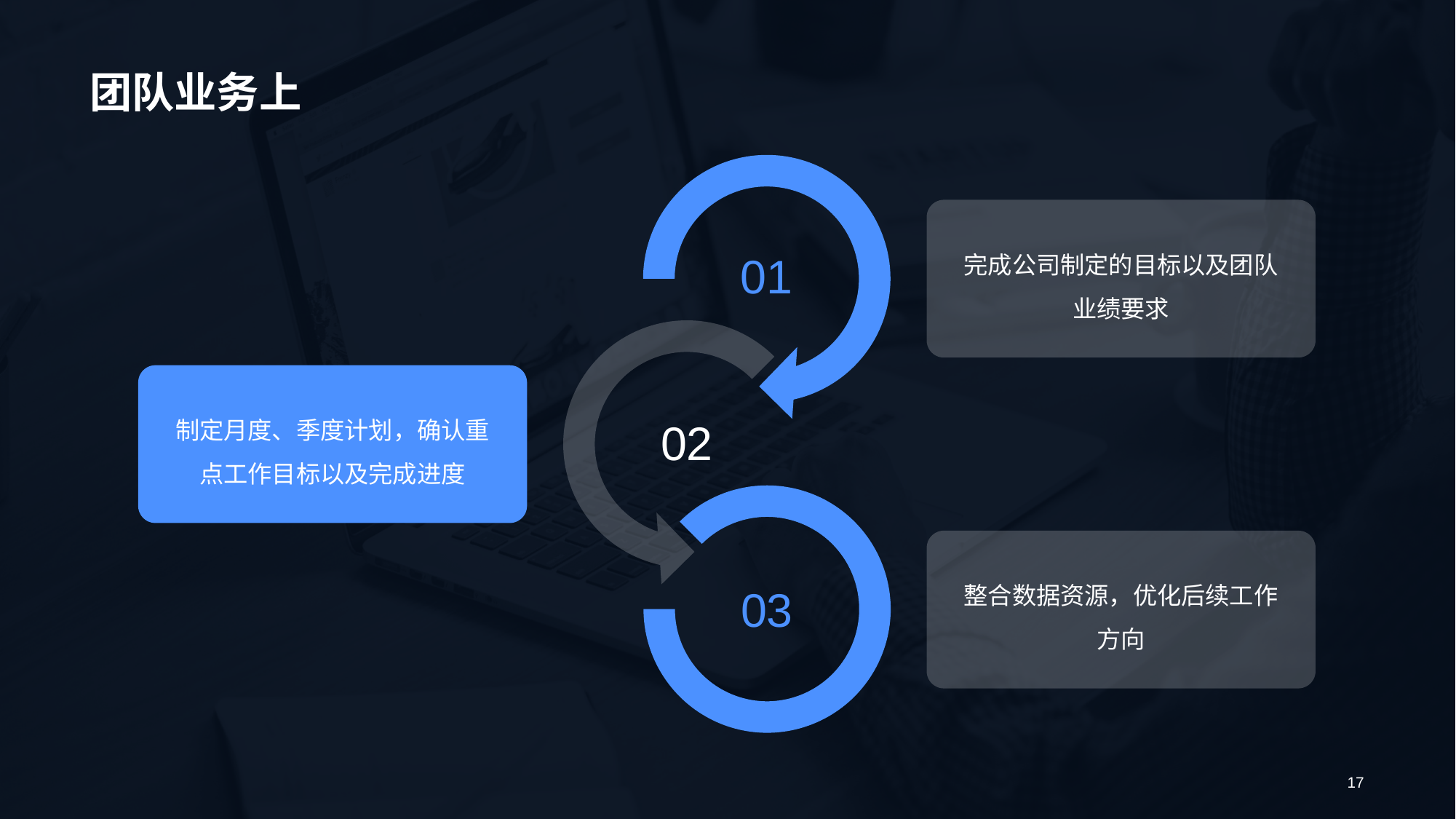

# 团队业务上

01

02

03
完成公司制定的目标以及团队业绩要求
制定月度、季度计划，确认重点工作目标以及完成进度
整合数据资源，优化后续工作方向
17